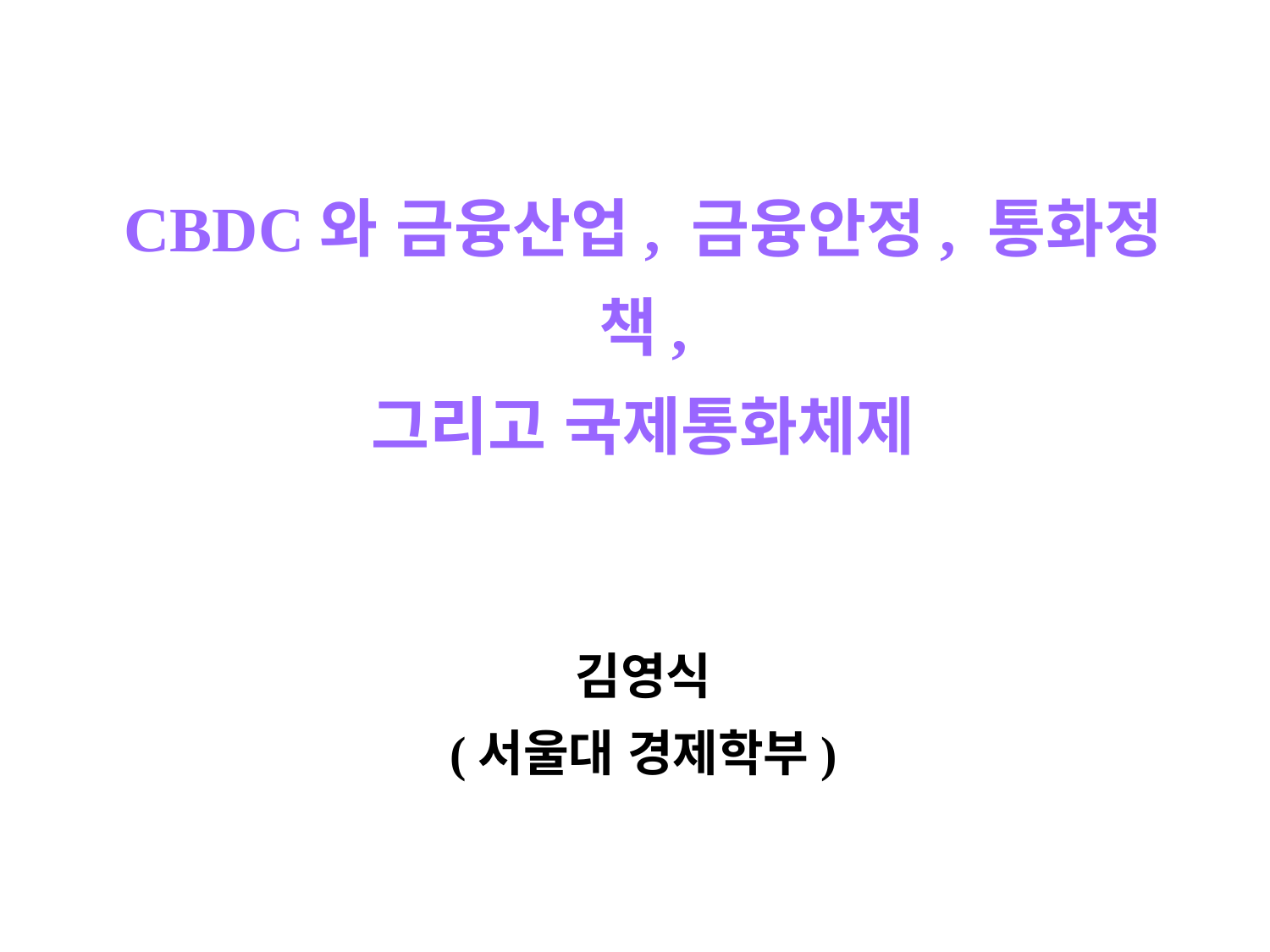

# CBDC와 금융산업, 금융안정, 통화정책, 그리고 국제통화체제 김영식 (서울대 경제학부)